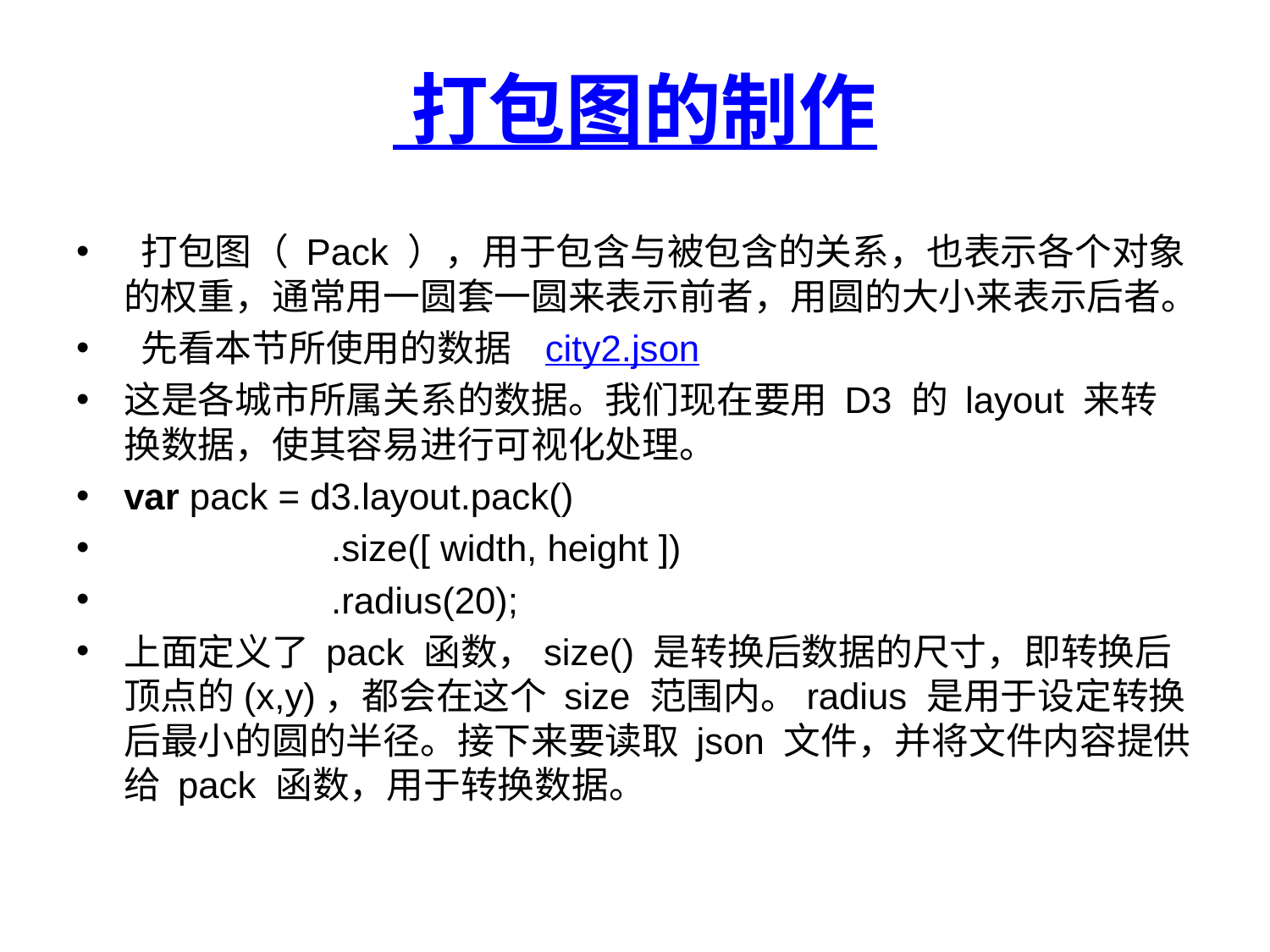

# 打包图的制作
 打包图（ Pack ），用于包含与被包含的关系，也表示各个对象的权重，通常用一圆套一圆来表示前者，用圆的大小来表示后者。
 先看本节所使用的数据   city2.json
这是各城市所属关系的数据。我们现在要用 D3 的 layout 来转换数据，使其容易进行可视化处理。
var pack = d3.layout.pack()
                    .size([ width, height ])
                    .radius(20);
上面定义了 pack 函数，size() 是转换后数据的尺寸，即转换后顶点的(x,y)，都会在这个 size 范围内。radius 是用于设定转换后最小的圆的半径。接下来要读取 json 文件，并将文件内容提供给 pack 函数，用于转换数据。